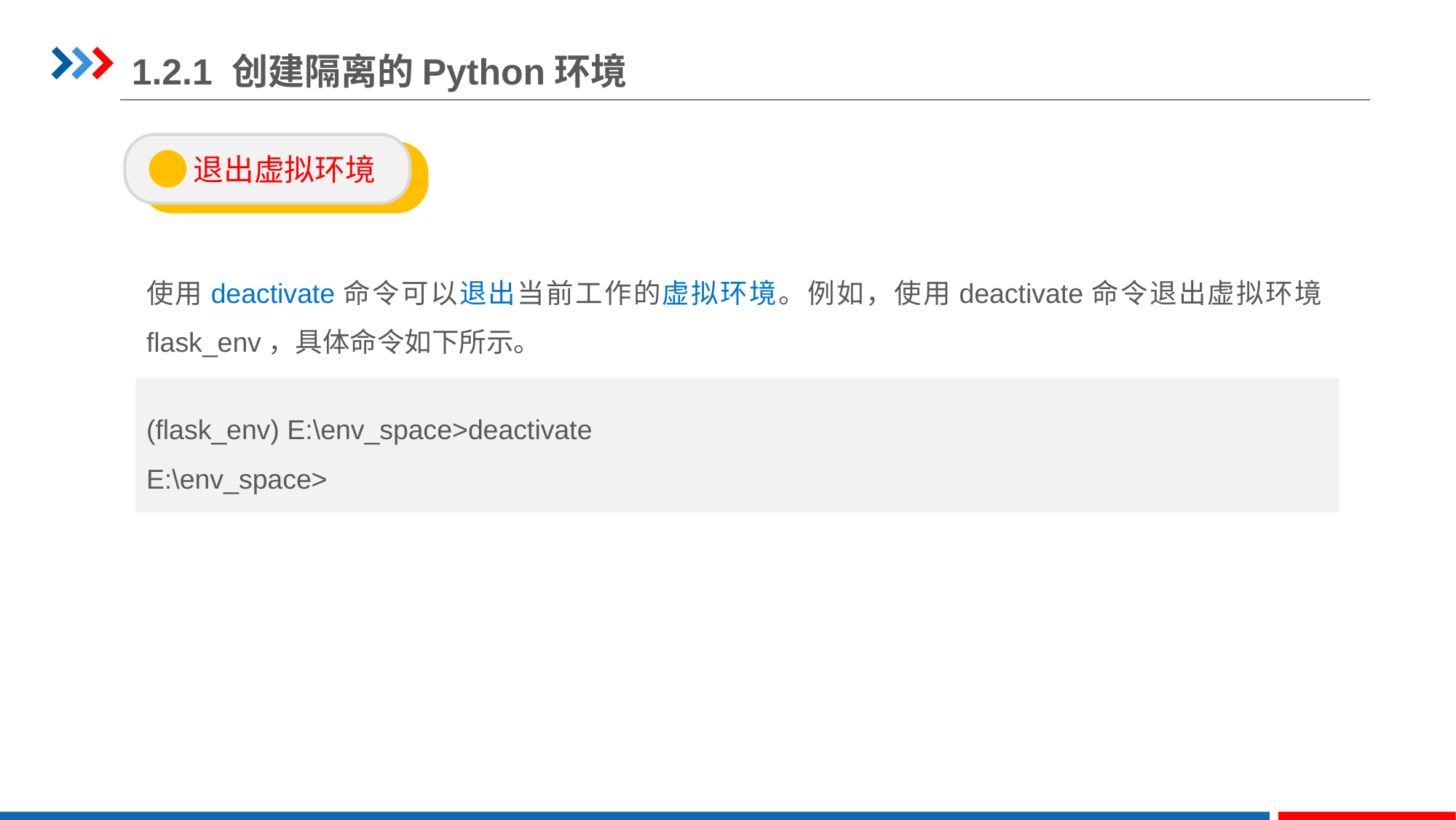

1.2.1 创建隔离的Python环境
    退出虚拟环境

使用deactivate命令可以退出当前工作的虚拟环境。例如，使用deactivate命令退出虚拟环境flask_env，具体命令如下所示。
(flask_env) E:\env_space>deactivate
E:\env_space>